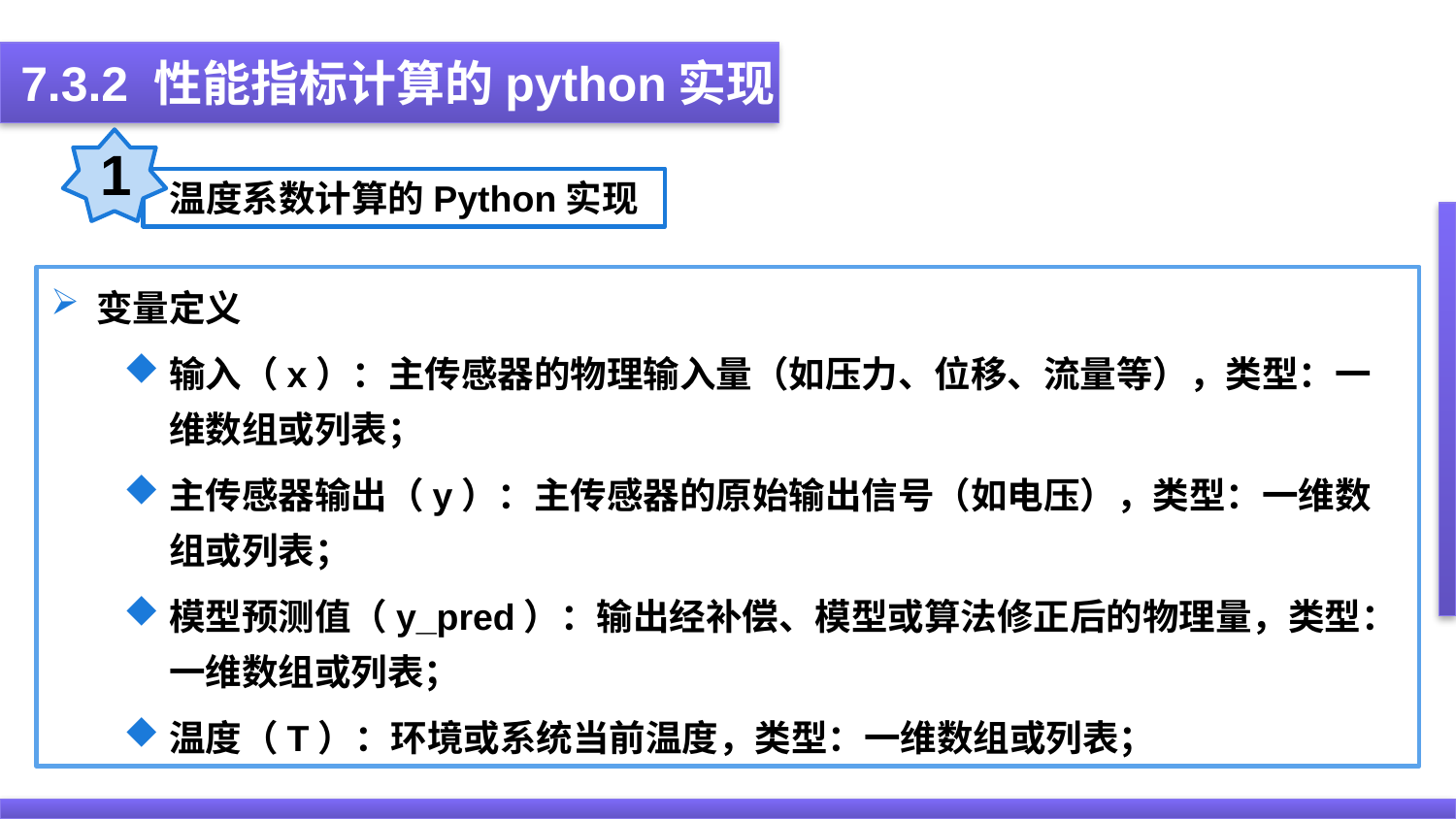

7.3.2 性能指标计算的python实现
1
温度系数计算的Python实现
变量定义
输入（x）：主传感器的物理输入量（如压力、位移、流量等），类型：一维数组或列表；
主传感器输出（y）：主传感器的原始输出信号（如电压），类型：一维数组或列表；
模型预测值（y_pred）：输出经补偿、模型或算法修正后的物理量，类型：一维数组或列表；
温度（T）：环境或系统当前温度，类型：一维数组或列表；